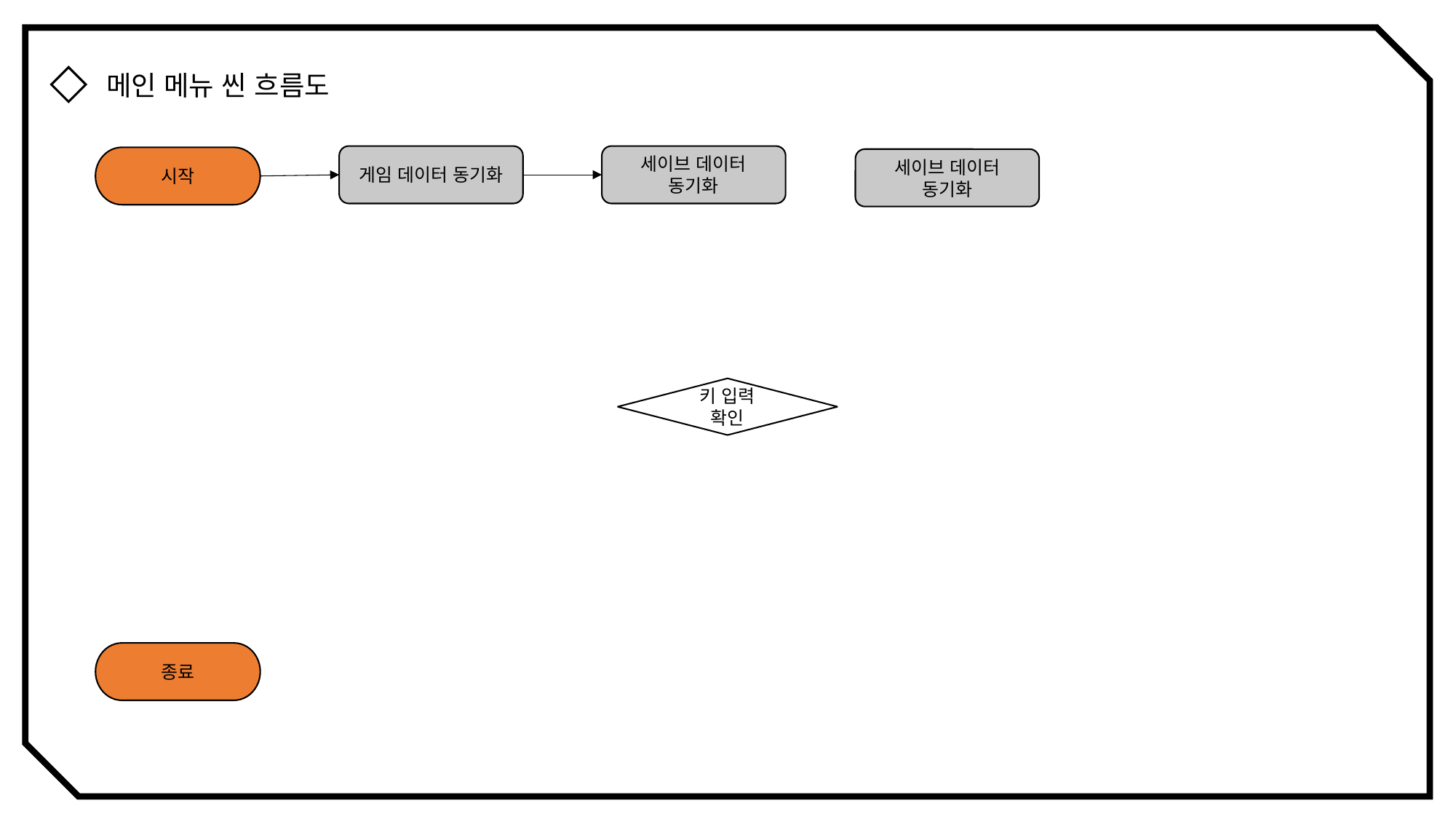

메인 메뉴 씬 흐름도

게임 데이터 동기화
세이브 데이터 동기화
시작
세이브 데이터 동기화
키 입력 확인
종료